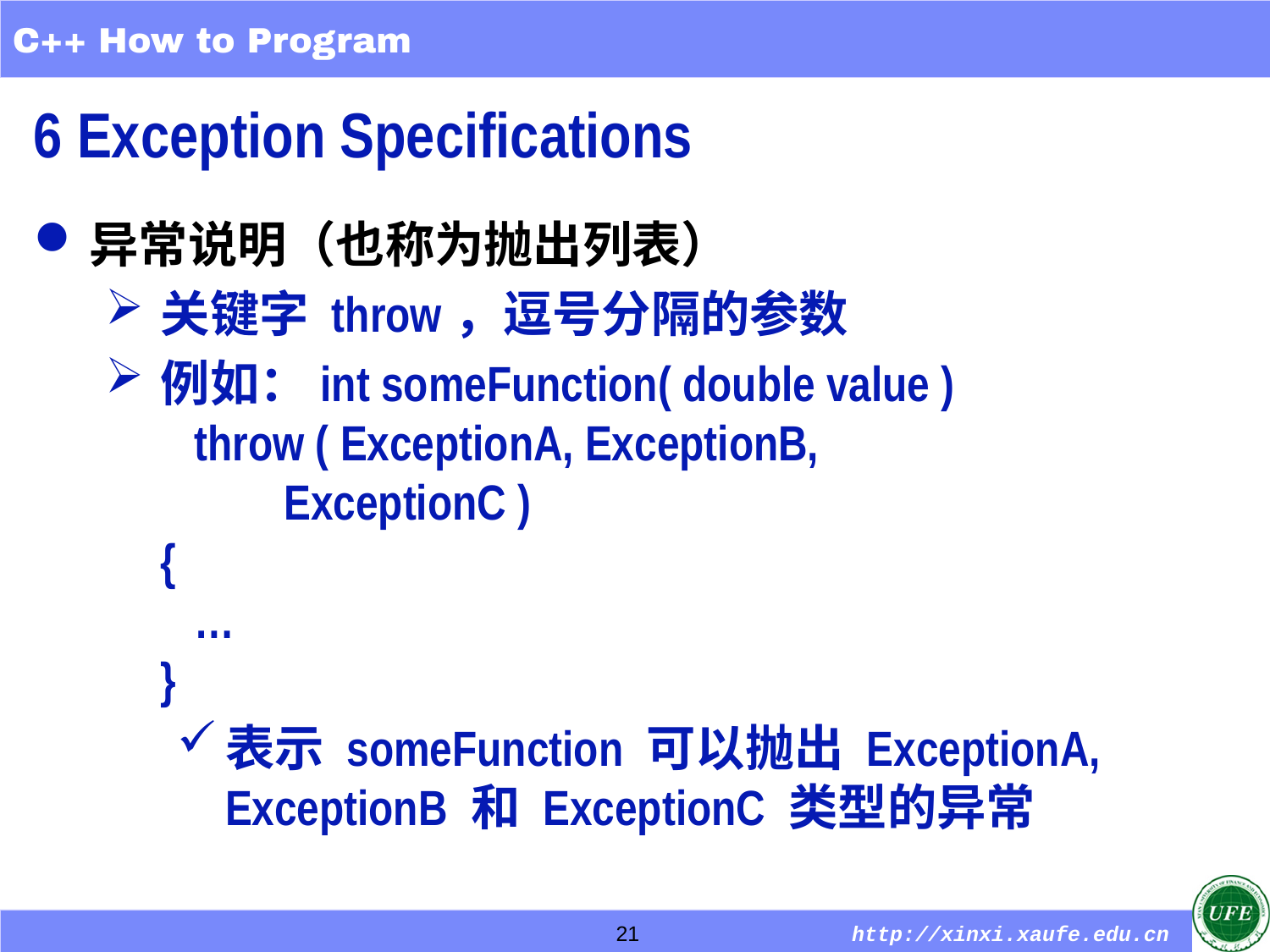

6 Exception Specifications
异常说明（也称为抛出列表）
关键字 throw，逗号分隔的参数
例如：int someFunction( double value )
   throw ( ExceptionA, ExceptionB,
           ExceptionC )
{
   …
}
表示 someFunction 可以抛出 ExceptionA, ExceptionB 和 ExceptionC 类型的异常
21